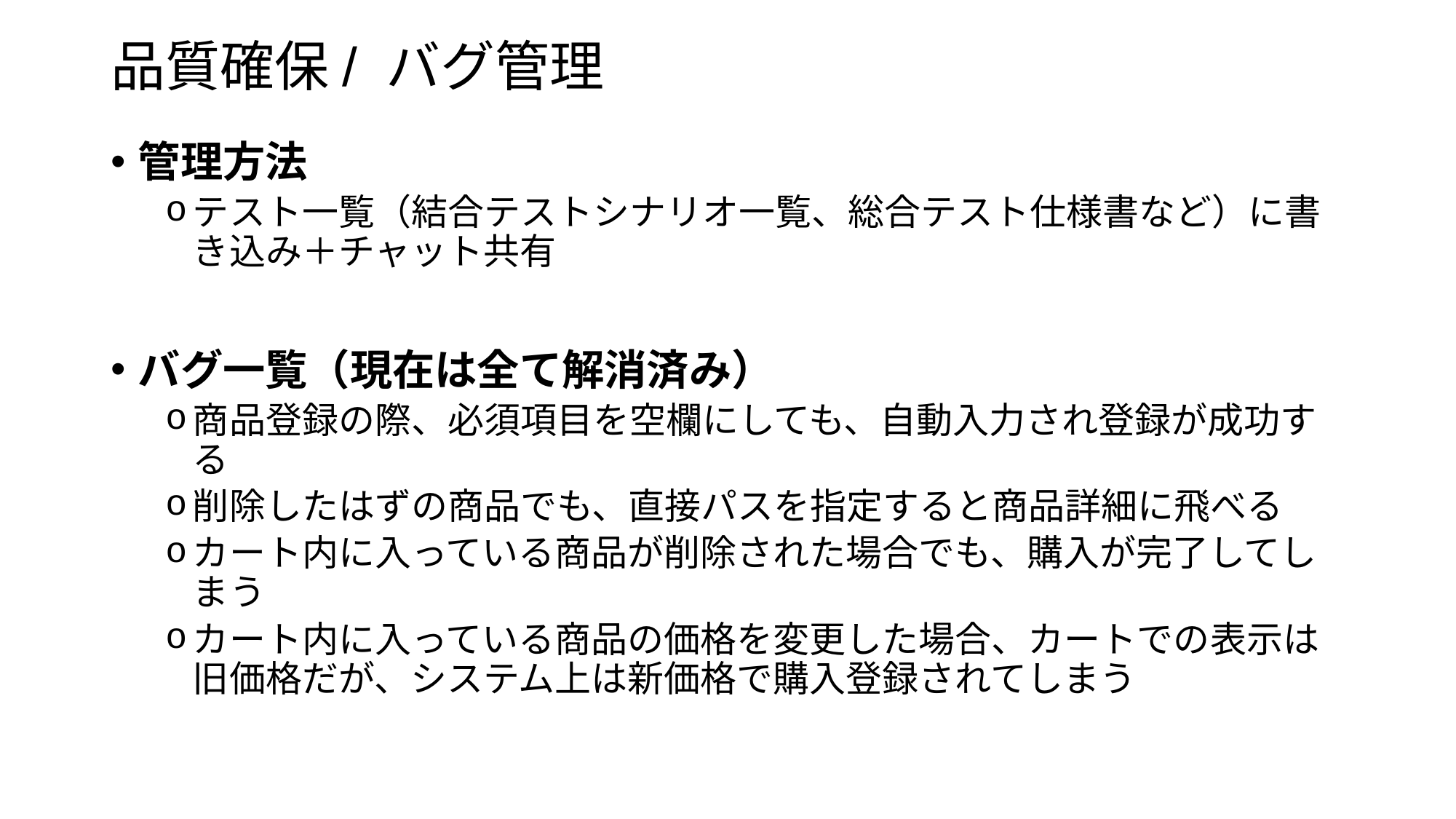

# 品質確保/ バグ管理
管理方法
テスト一覧（結合テストシナリオ一覧、総合テスト仕様書など）に書き込み＋チャット共有

バグ一覧（現在は全て解消済み）
商品登録の際、必須項目を空欄にしても、自動入力され登録が成功する
削除したはずの商品でも、直接パスを指定すると商品詳細に飛べる
カート内に入っている商品が削除された場合でも、購入が完了してしまう
カート内に入っている商品の価格を変更した場合、カートでの表示は旧価格だが、システム上は新価格で購入登録されてしまう